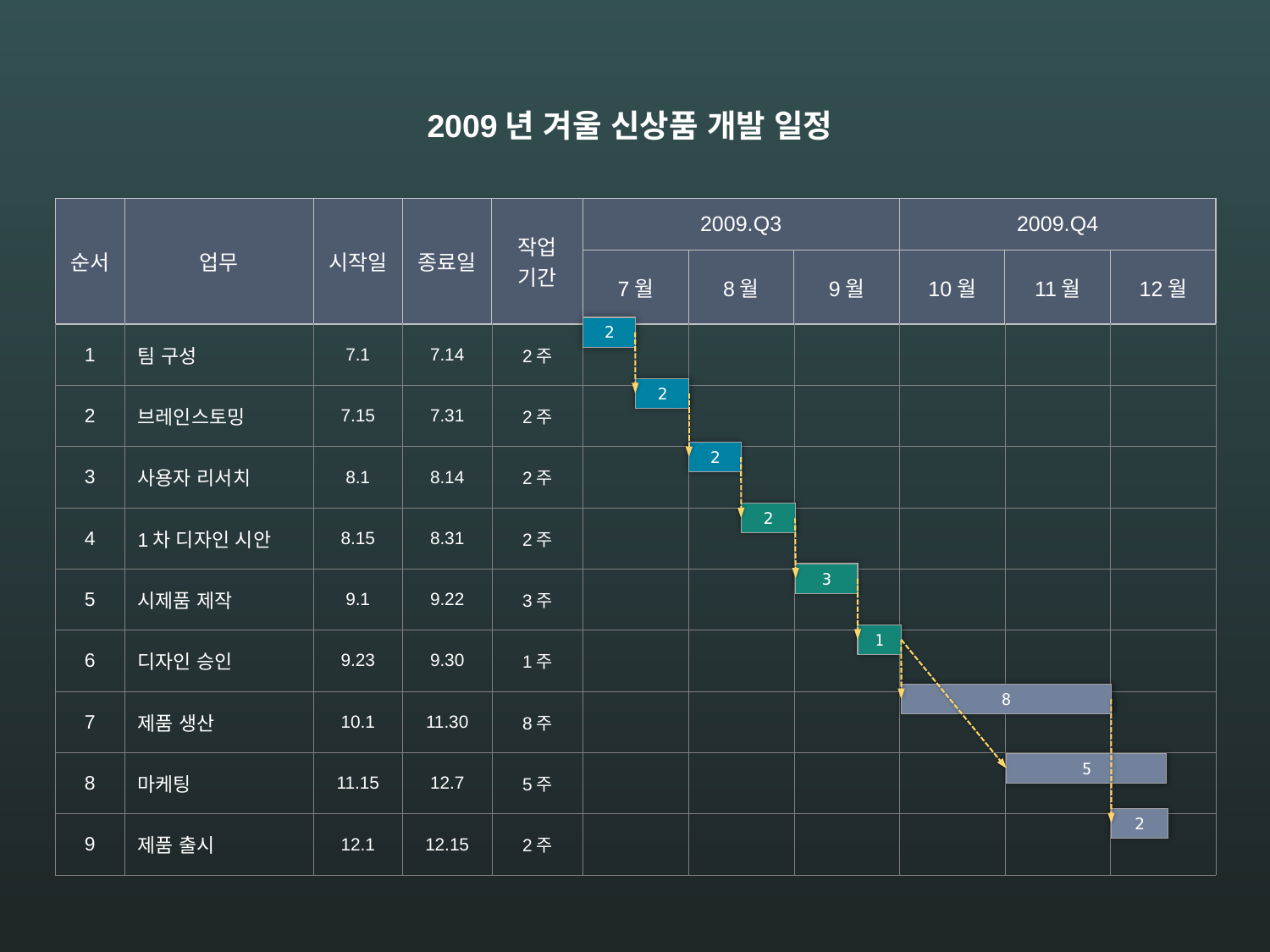

2009년 겨울 신상품 개발 일정
| 순서 | 업무 | 시작일 | 종료일 | 작업 기간 | 2009.Q3 |  |  | 2009.Q4 |  |  |
| --- | --- | --- | --- | --- | --- | --- | --- | --- | --- | --- |
|  |  |  |  |  | 7월 | 8월 | 9월 | 10월 | 11월 | 12월 |
| 1 | 팀 구성 | 7.1 | 7.14 | 2주 |  |  |  |  |  |  |
| 2 | 브레인스토밍 | 7.15 | 7.31 | 2주 |  |  |  |  |  |  |
| 3 | 사용자 리서치 | 8.1 | 8.14 | 2주 |  |  |  |  |  |  |
| 4 | 1차 디자인 시안 | 8.15 | 8.31 | 2주 |  |  |  |  |  |  |
| 5 | 시제품 제작 | 9.1 | 9.22 | 3주 |  |  |  |  |  |  |
| 6 | 디자인 승인 | 9.23 | 9.30 | 1주 |  |  |  |  |  |  |
| 7 | 제품 생산 | 10.1 | 11.30 | 8주 |  |  |  |  |  |  |
| 8 | 마케팅 | 11.15 | 12.7 | 5주 |  |  |  |  |  |  |
| 9 | 제품 출시 | 12.1 | 12.15 | 2주 |  |  |  |  |  |  |
2
2
2
2
3
1
8
5
2